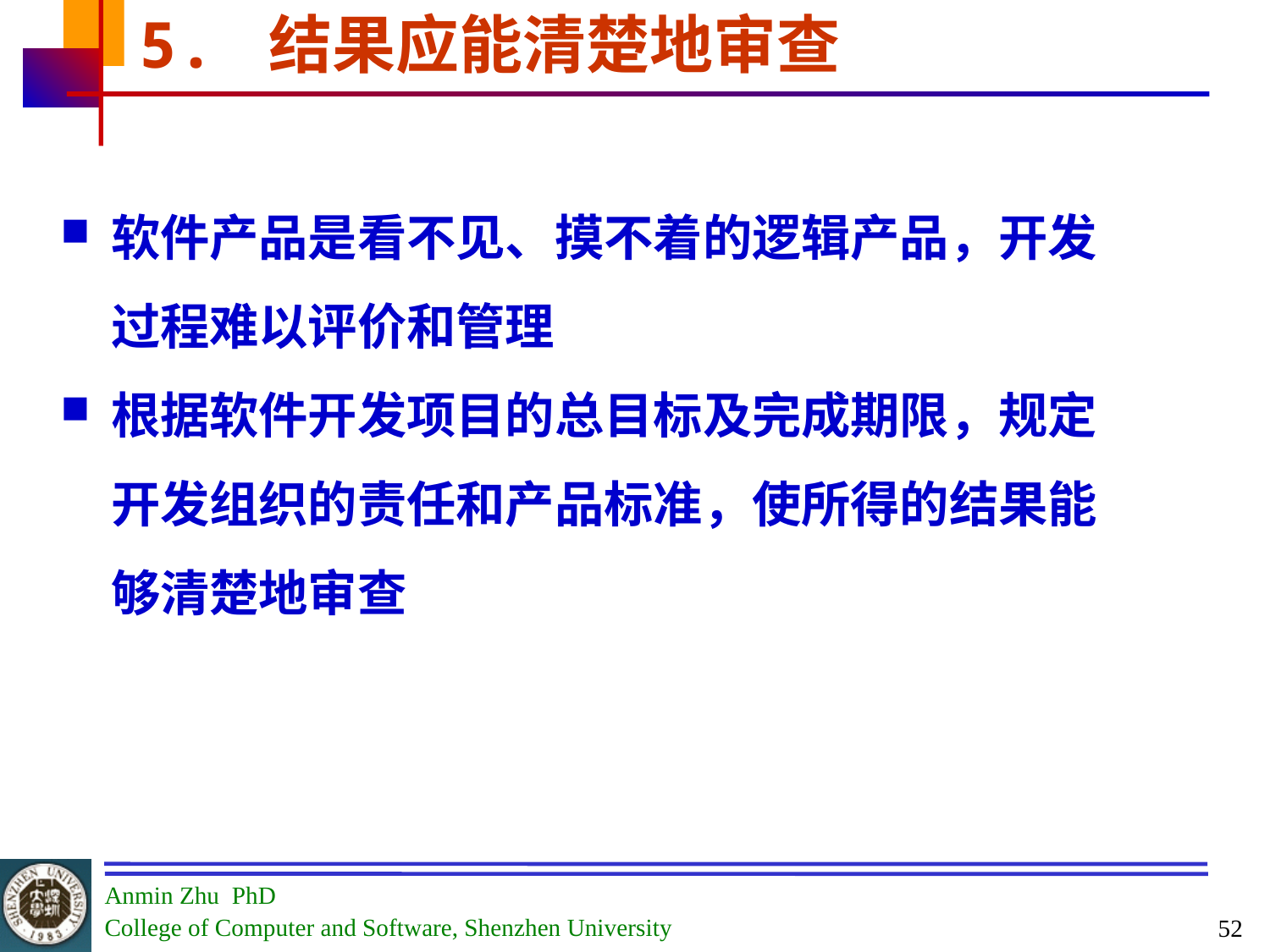

# 5. 结果应能清楚地审查
软件产品是看不见、摸不着的逻辑产品，开发过程难以评价和管理
根据软件开发项目的总目标及完成期限，规定开发组织的责任和产品标准，使所得的结果能够清楚地审查